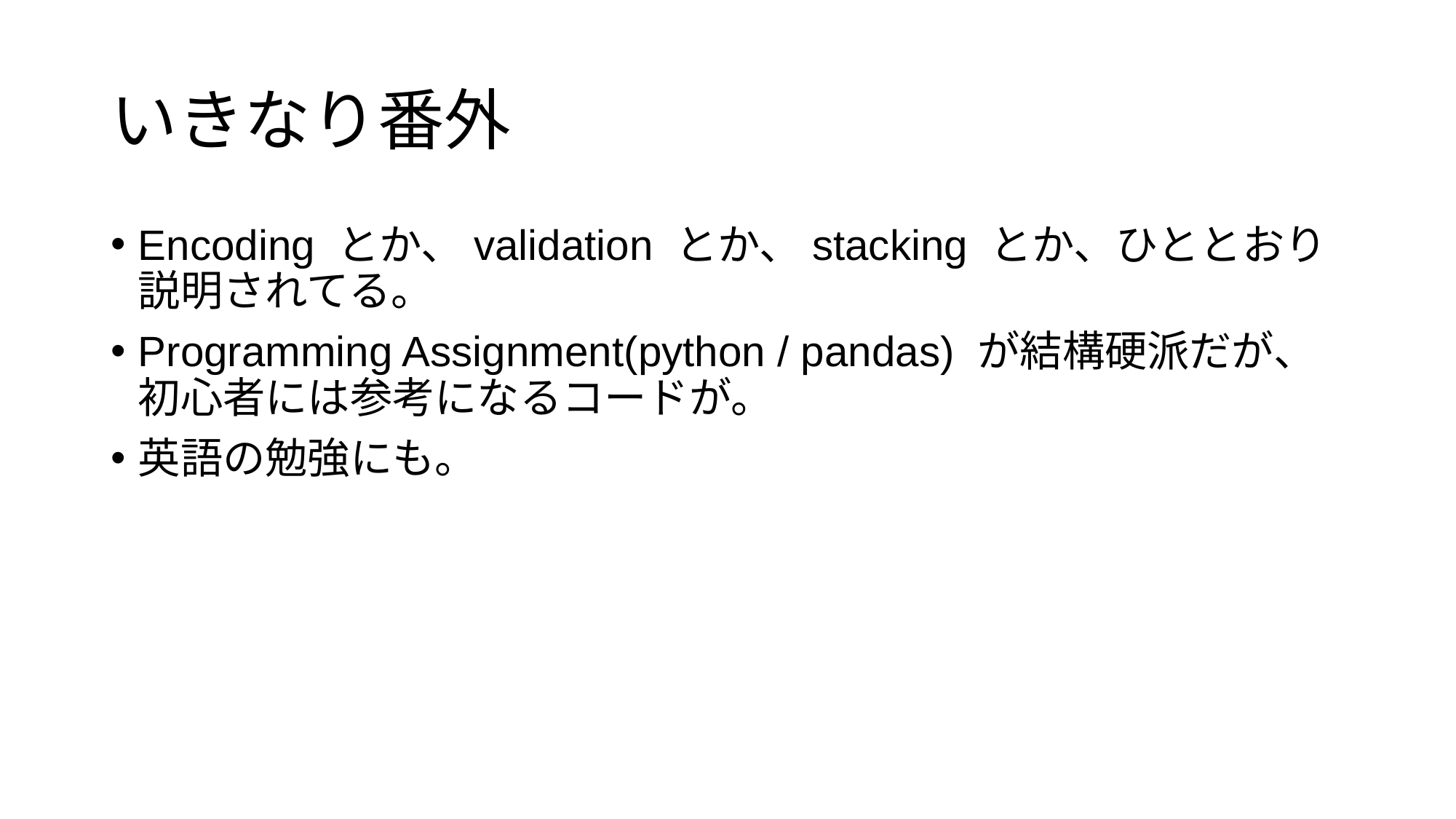

# いきなり番外
Encoding とか、validation とか、stacking とか、ひととおり説明されてる。
Programming Assignment(python / pandas) が結構硬派だが、初心者には参考になるコードが。
英語の勉強にも。